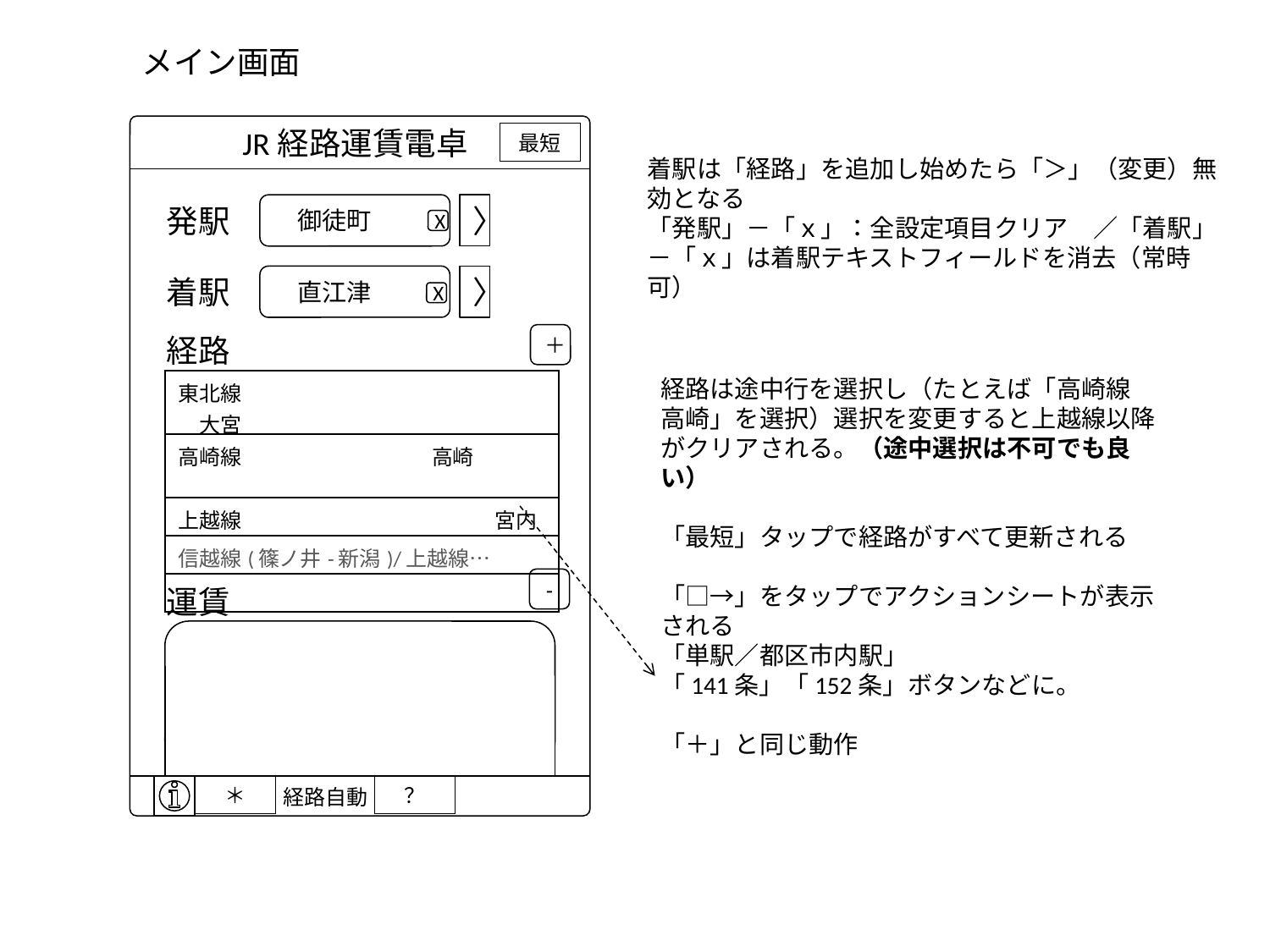

メイン画面

JR経路運賃電卓
最短
着駅は「経路」を追加し始めたら「＞」（変更）無効となる
「発駅」－「ｘ」：全設定項目クリア　／「着駅」－「ｘ」は着駅テキストフィールドを消去（常時可）
発駅

〉
御徒町
X
着駅

〉
直江津
X
＋
経路
経路は途中行を選択し（たとえば「高崎線　高崎」を選択）選択を変更すると上越線以降がクリアされる。（途中選択は不可でも良い）

「最短」タップで経路がすべて更新される

「□→」をタップでアクションシートが表示される
「単駅／都区市内駅」
「141条」「152条」ボタンなどに。

「＋」と同じ動作
| 東北線　　　　　　　　　　　　　　　大宮 |
| --- |
| 高崎線　　　　　　　　　高崎 |
| 上越線　　　　　　　　　　　　宮内 |
| 信越線(篠ノ井-新潟)/上越線… |
|  |
‐
運賃

＊
？
経路自動